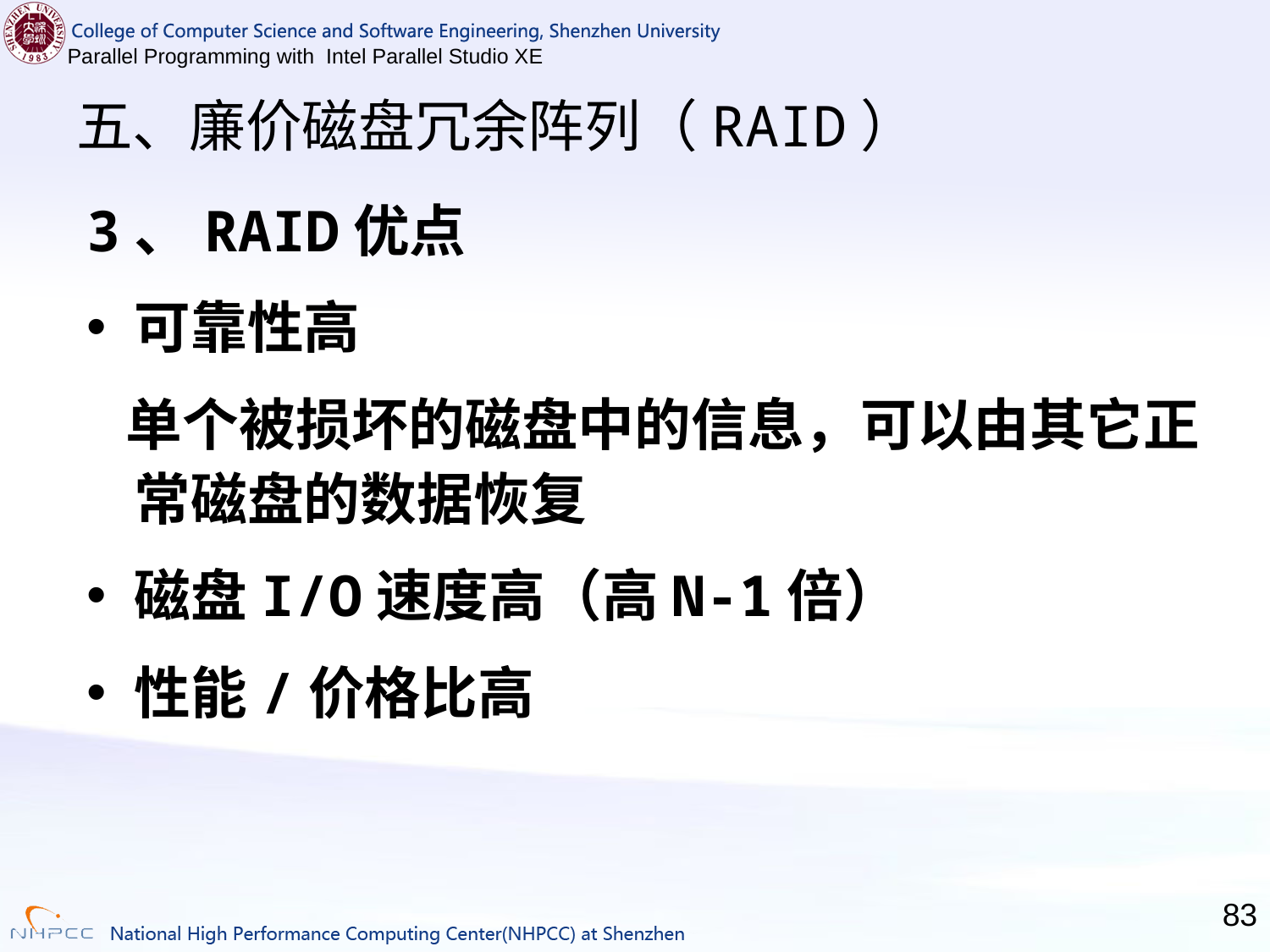

# 五、廉价磁盘冗余阵列（RAID）
3、RAID优点
可靠性高
  单个被损坏的磁盘中的信息，可以由其它正常磁盘的数据恢复
磁盘I/O速度高（高N-1倍）
性能/价格比高
83